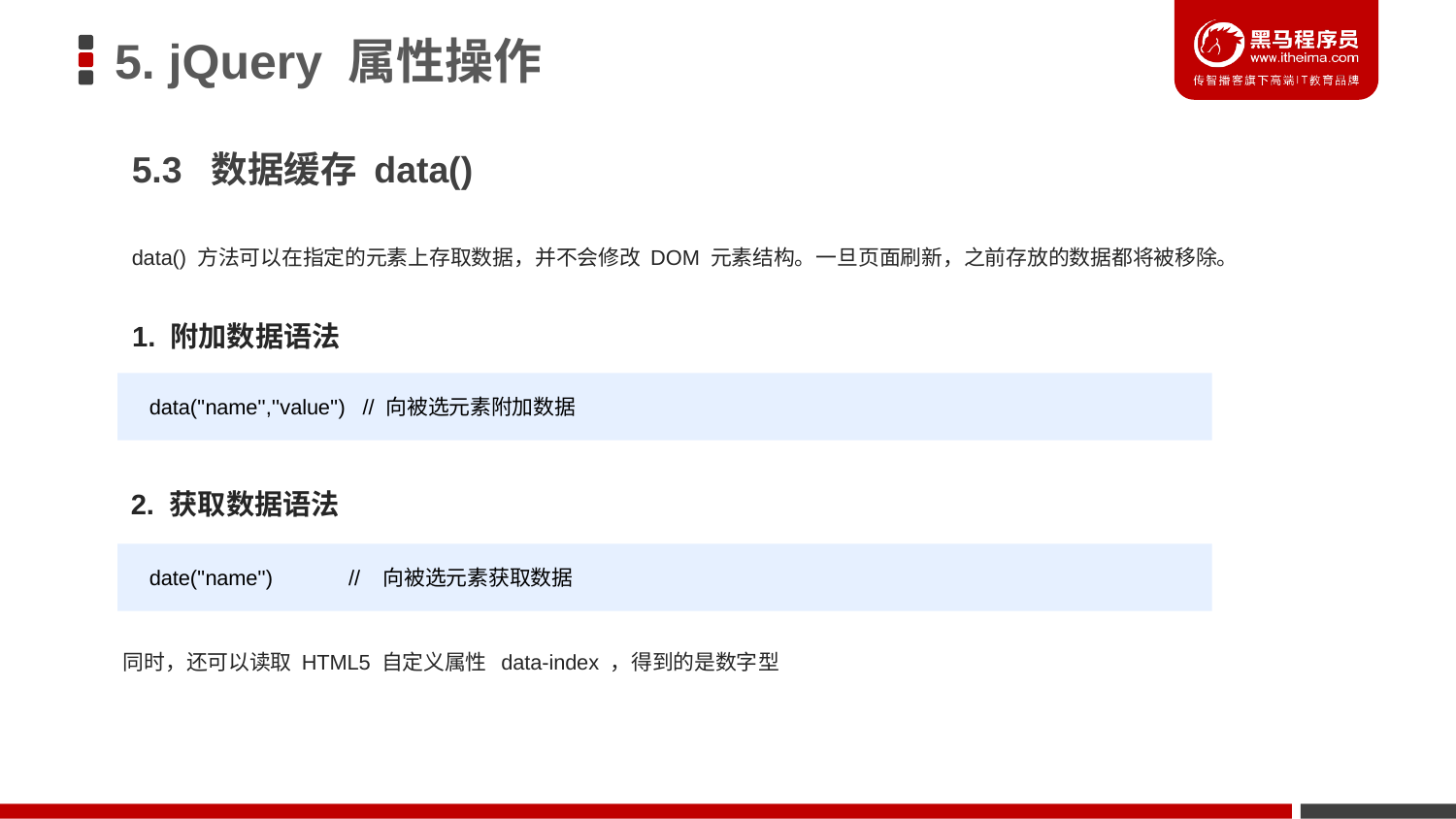

# 5. jQuery 属性操作
5.3  数据缓存 data()
data() 方法可以在指定的元素上存取数据，并不会修改 DOM 元素结构。一旦页面刷新，之前存放的数据都将被移除。

1. 附加数据语法
data(''name'',''value'')   // 向被选元素附加数据
2. 获取数据语法
date(''name'')             //   向被选元素获取数据
同时，还可以读取 HTML5 自定义属性  data-index ，得到的是数字型